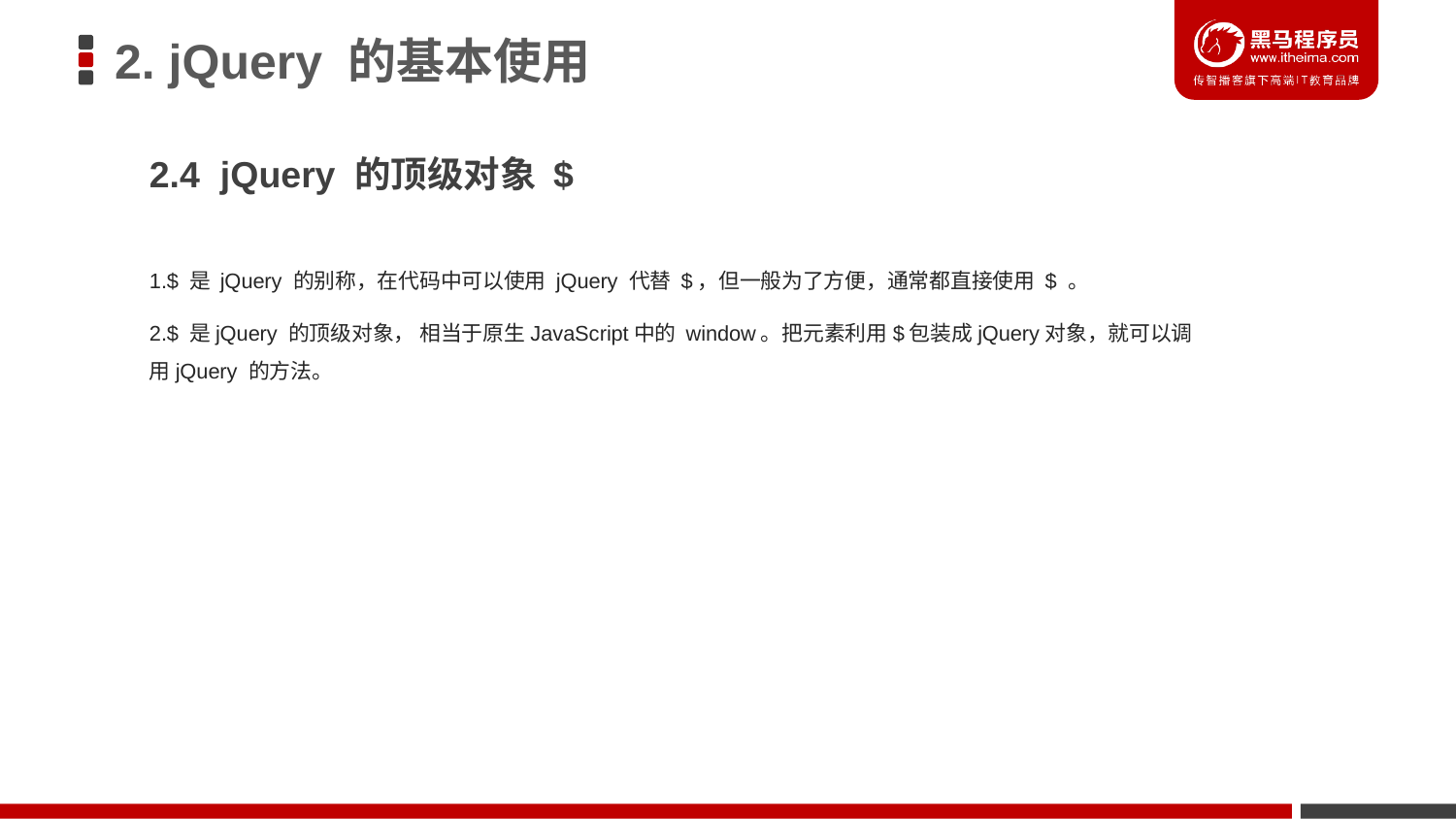

# 2. jQuery 的基本使用
2.4  jQuery 的顶级对象 $
1.$ 是 jQuery 的别称，在代码中可以使用 jQuery 代替 $，但一般为了方便，通常都直接使用 $ 。
2.$ 是jQuery 的顶级对象， 相当于原生JavaScript中的 window。把元素利用$包装成jQuery对象，就可以调用jQuery 的方法。